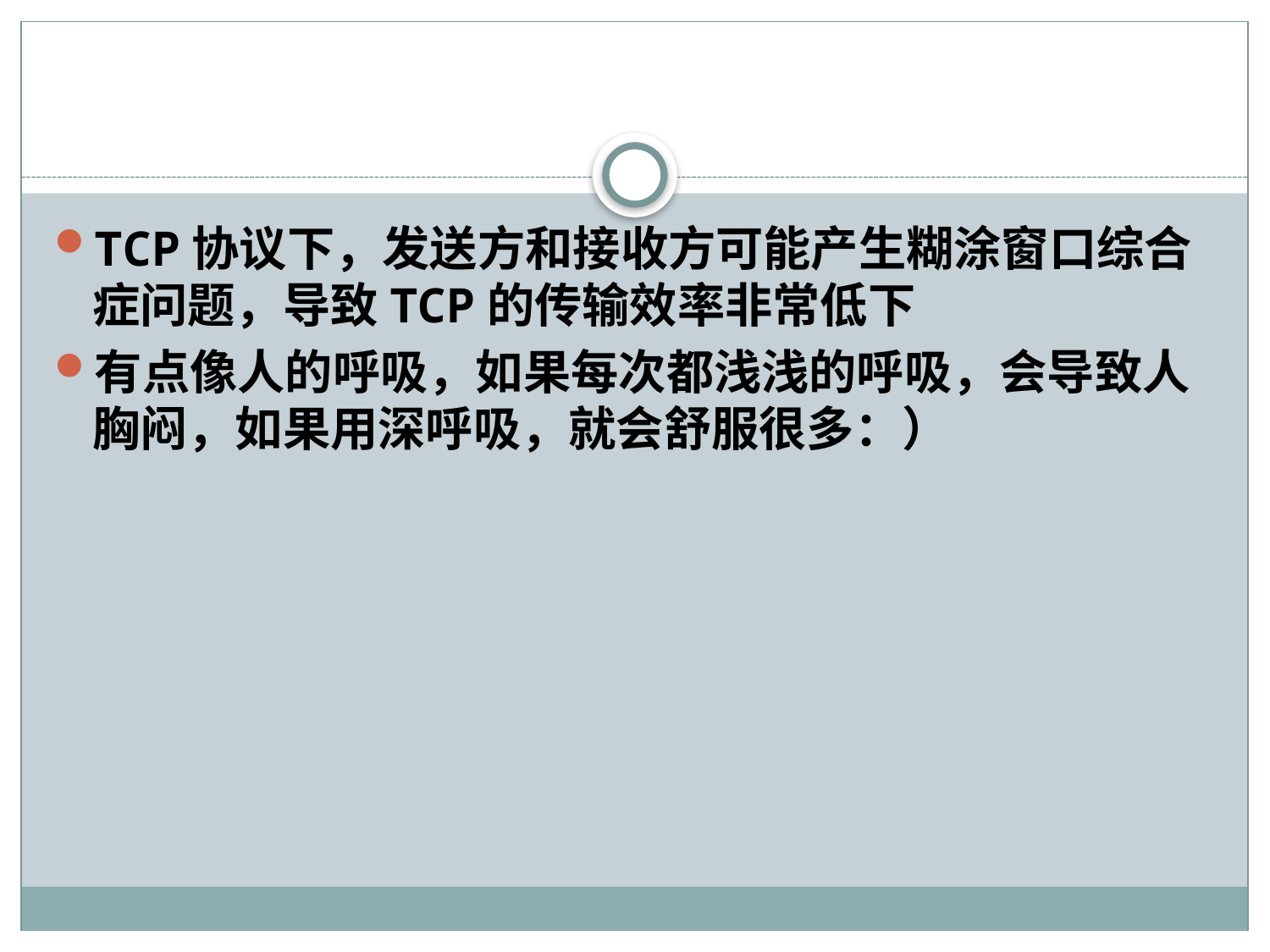

#
TCP协议下，发送方和接收方可能产生糊涂窗口综合症问题，导致TCP的传输效率非常低下
有点像人的呼吸，如果每次都浅浅的呼吸，会导致人胸闷，如果用深呼吸，就会舒服很多：）